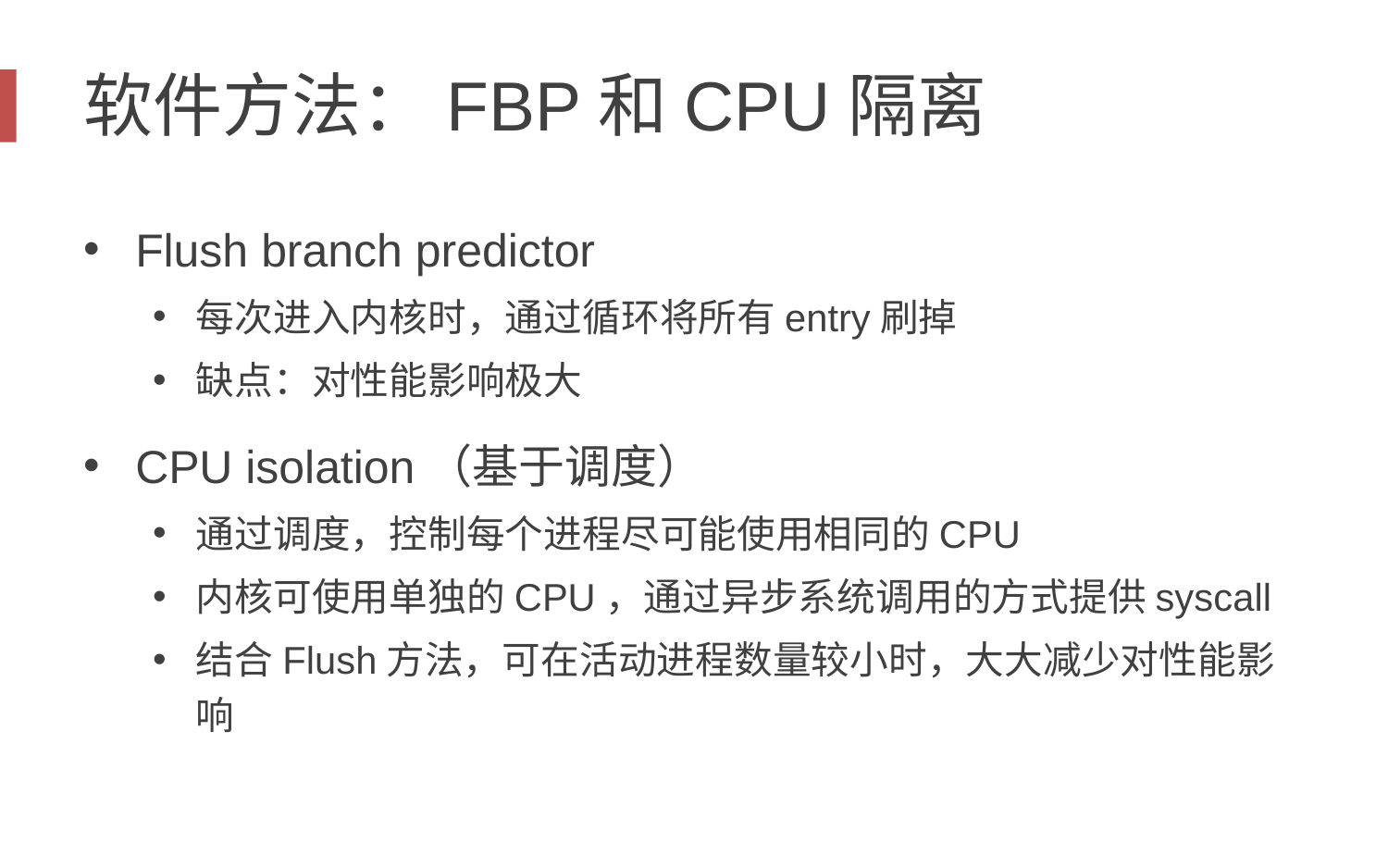

# 软件方法：FBP和CPU隔离
Flush branch predictor
每次进入内核时，通过循环将所有entry刷掉
缺点：对性能影响极大
CPU isolation（基于调度）
通过调度，控制每个进程尽可能使用相同的CPU
内核可使用单独的CPU，通过异步系统调用的方式提供syscall
结合Flush方法，可在活动进程数量较小时，大大减少对性能影响